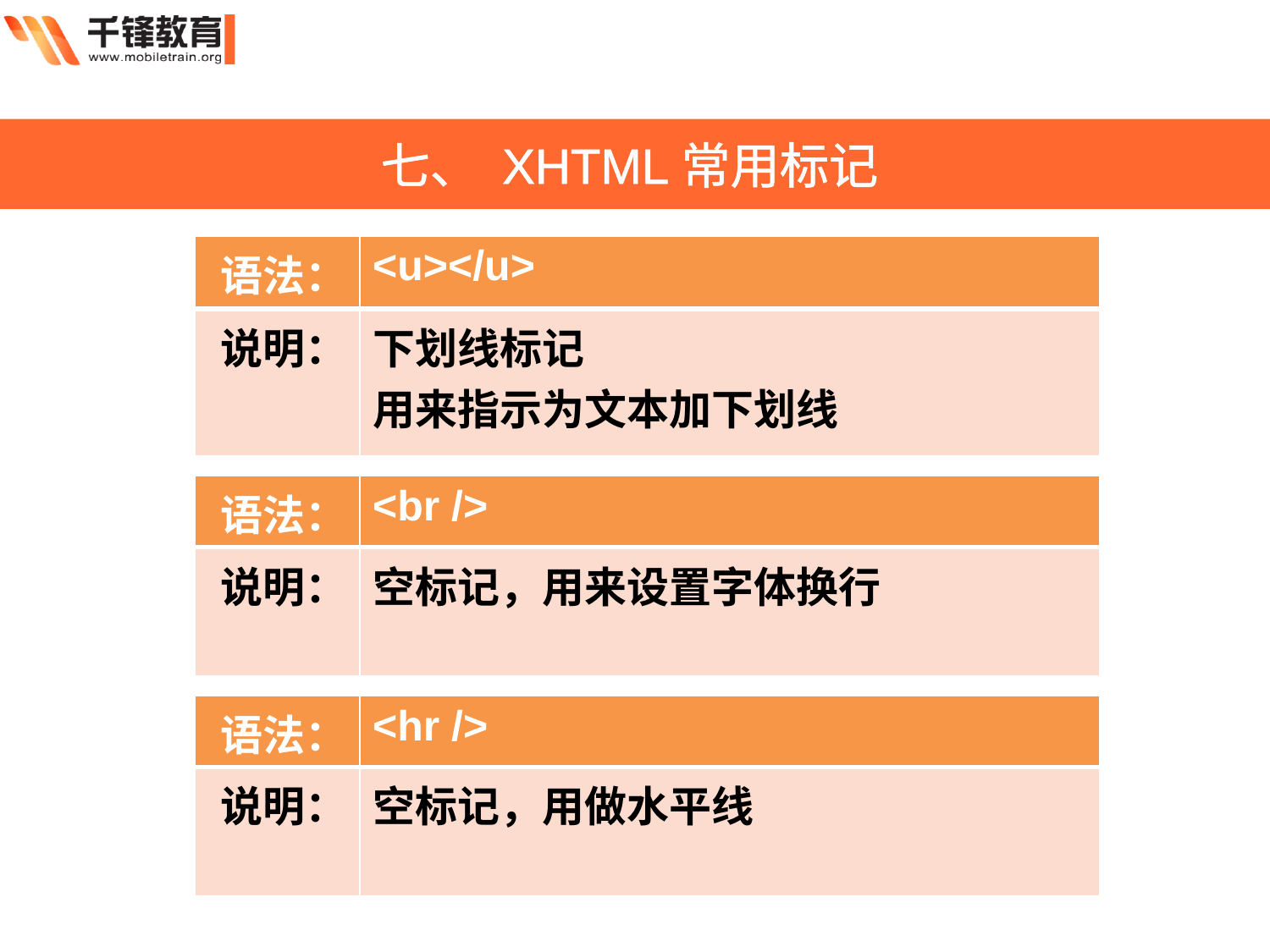

七、 XHTML常用标记
| 语法： | <u></u> |
| --- | --- |
| 说明： | 下划线标记 用来指示为文本加下划线 |
2

| 语法： | <br /> |
| --- | --- |
| 说明： | 空标记，用来设置字体换行 |
| 语法： | <hr /> |
| --- | --- |
| 说明： | 空标记，用做水平线 |